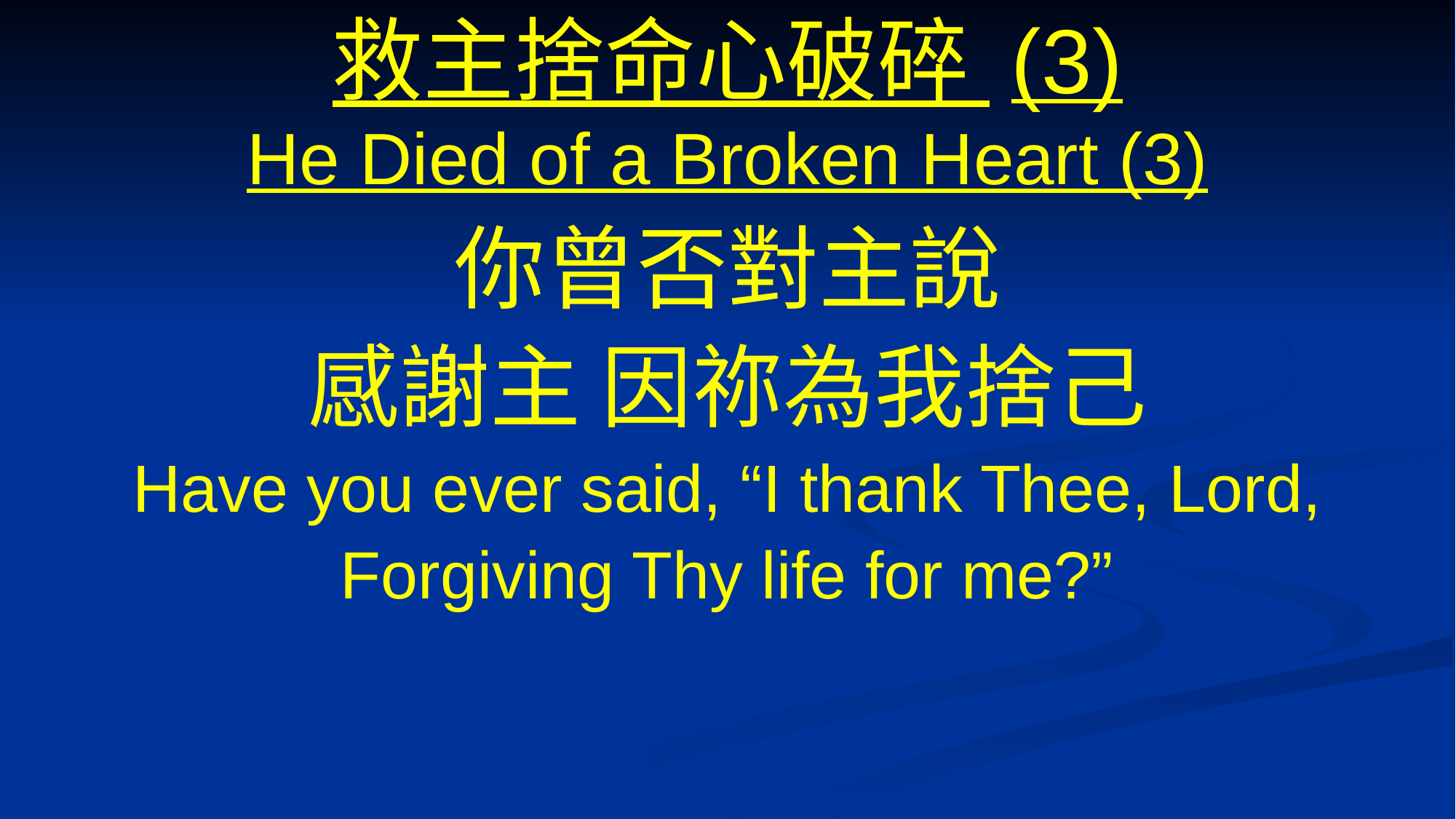

# 救主捨命心破碎 (3) He Died of a Broken Heart (3)
你曾否對主說
感謝主 因祢為我捨己
Have you ever said, “I thank Thee, Lord,
Forgiving Thy life for me?”